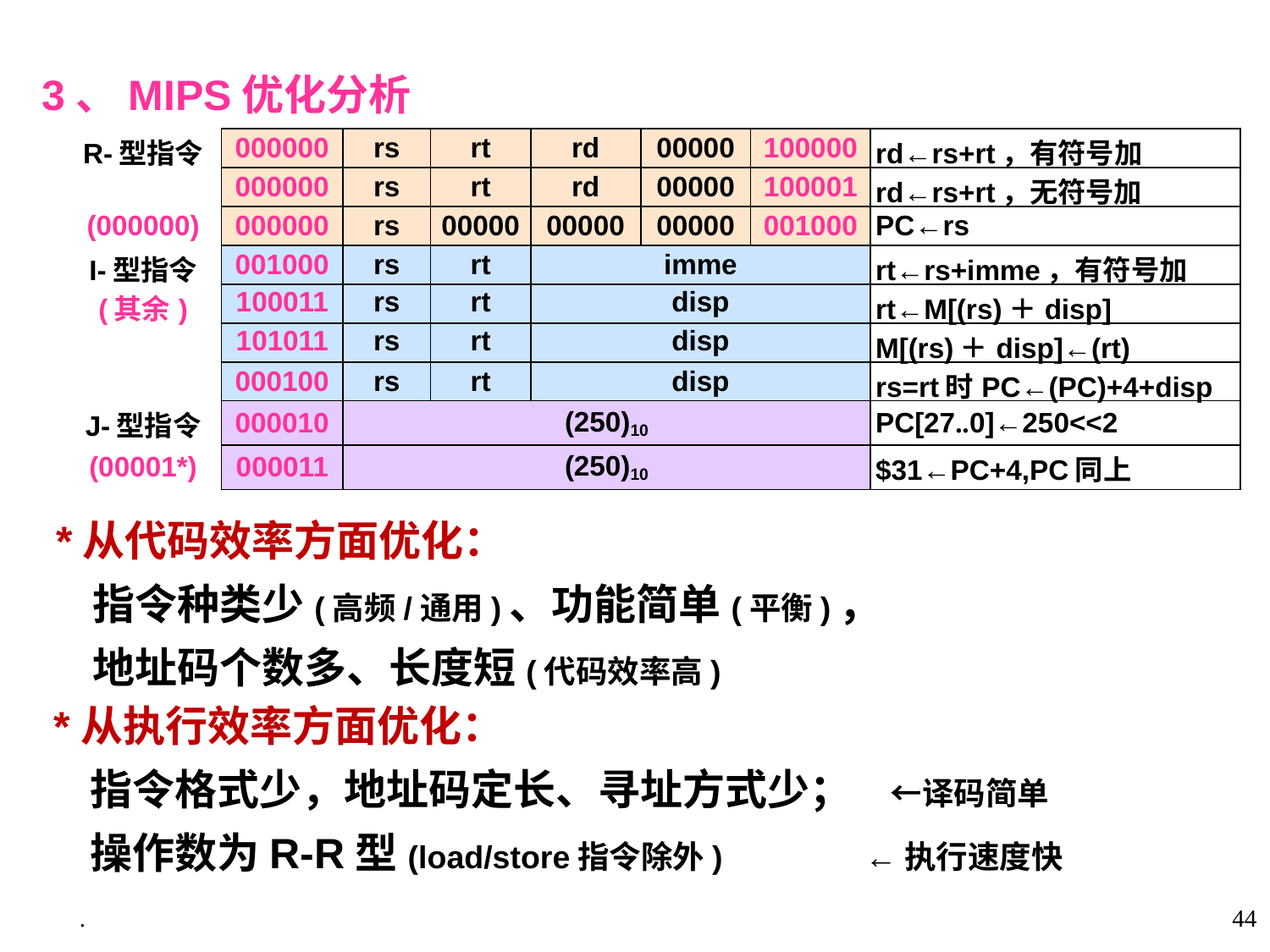

3、MIPS优化分析
| R-型指令 | 000000 | rs | rt | rd | 00000 | 100000 | rd←rs+rt，有符号加 |
| --- | --- | --- | --- | --- | --- | --- | --- |
|  | 000000 | rs | rt | rd | 00000 | 100001 | rd←rs+rt，无符号加 |
| (000000) | 000000 | rs | 00000 | 00000 | 00000 | 001000 | PC←rs |
| I-型指令 | 001000 | rs | rt | imme |  |  | rt←rs+imme，有符号加 |
| (其余) | 100011 | rs | rt | disp |  |  | rt←M[(rs)＋disp] |
|  | 101011 | rs | rt | disp |  |  | M[(rs)＋disp]←(rt) |
|  | 000100 | rs | rt | disp |  |  | rs=rt时PC←(PC)+4+disp |
| J-型指令 | 000010 | (250)10 |  |  |  |  | PC[27..0]←250<<2 |
| (00001\*) | 000011 | (250)10 |  |  |  |  | $31←PC+4,PC同上 |
 *从代码效率方面优化：
    指令种类少(高频/通用)、功能简单(平衡)，
    地址码个数多、长度短(代码效率高)
 *从执行效率方面优化：
    指令格式少，地址码定长、寻址方式少；    ←译码简单
    操作数为R-R型(load/store指令除外)            ←执行速度快
.
44